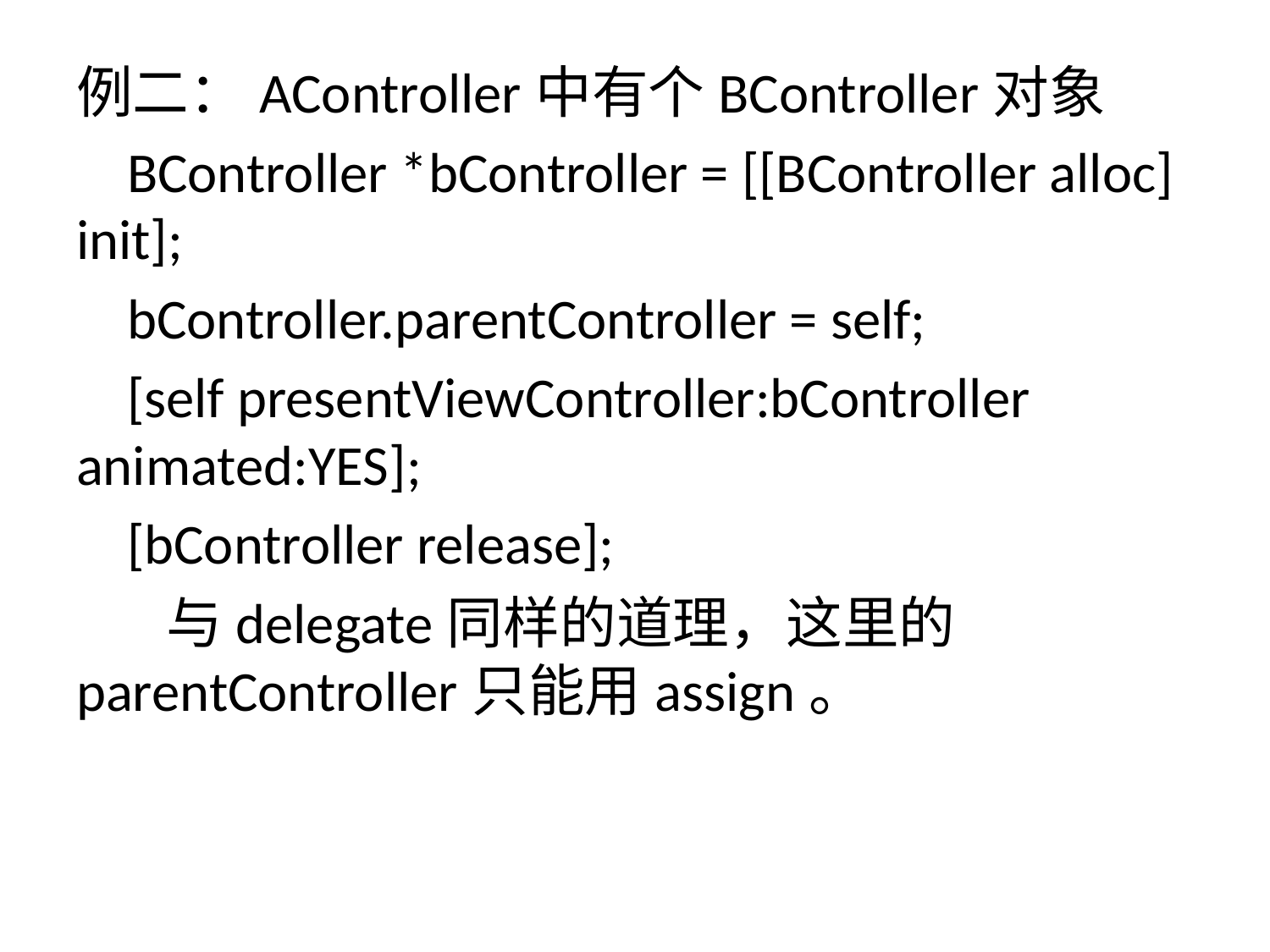

例二：AController中有个BController对象
    BController *bController = [[BController alloc] init];
    bController.parentController = self;
    [self presentViewController:bController animated:YES];
    [bController release];
      与delegate同样的道理，这里的parentController只能用assign。